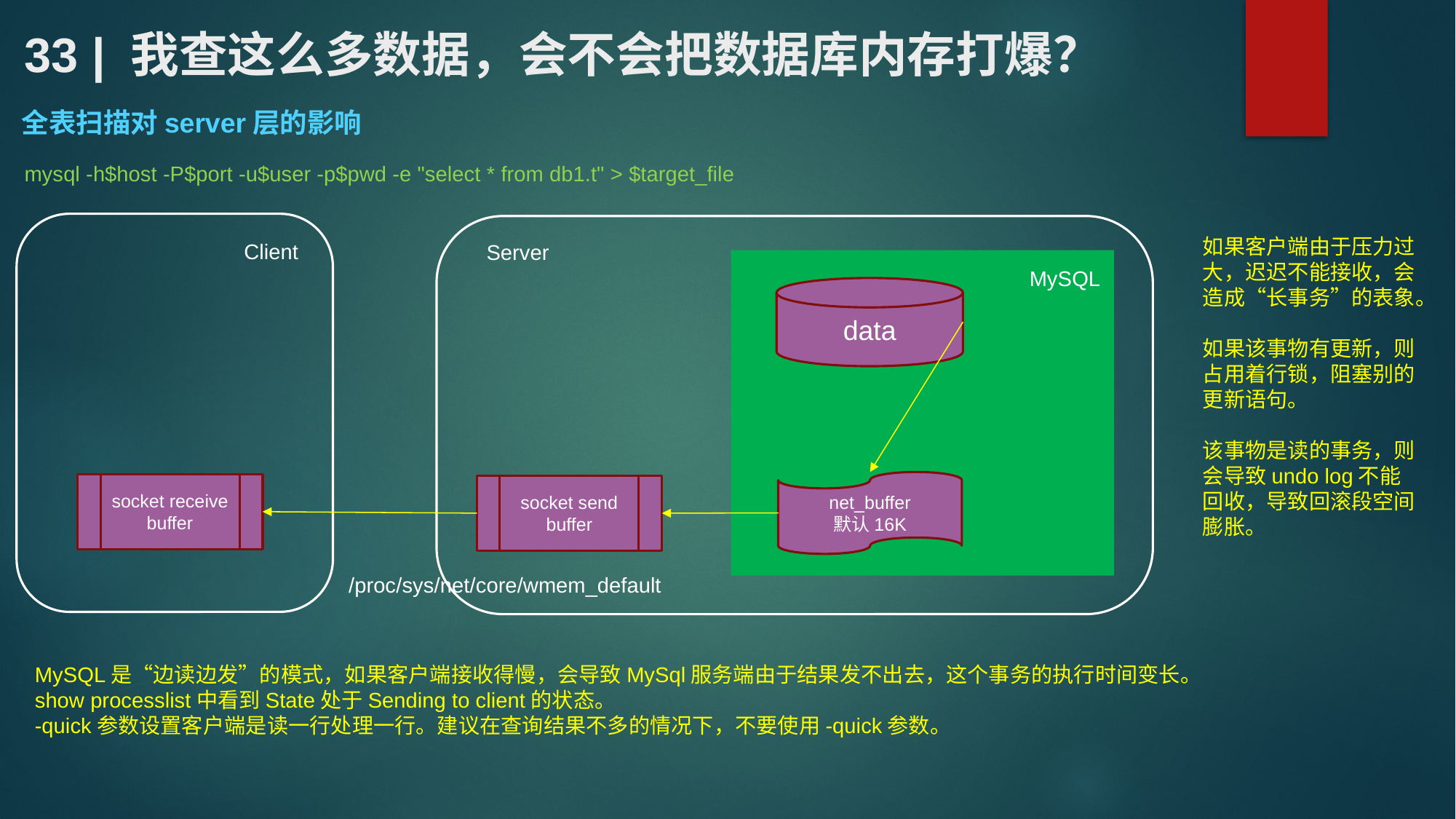

# 33 | 我查这么多数据，会不会把数据库内存打爆？
全表扫描对server层的影响
mysql -h$host -P$port -u$user -p$pwd -e "select * from db1.t" > $target_file

如果客户端由于压力过大，迟迟不能接收，会造成“长事务”的表象。

如果该事物有更新，则占用着行锁，阻塞别的更新语句。

该事物是读的事务，则会导致undo log不能回收，导致回滚段空间膨胀。
Client
Server

MySQL
data
net_buffer
默认16K
socket receive buffer
socket send buffer
/proc/sys/net/core/wmem_default
MySQL是“边读边发”的模式，如果客户端接收得慢，会导致MySql服务端由于结果发不出去，这个事务的执行时间变长。
show processlist中看到State处于Sending to client的状态。
-quick参数设置客户端是读一行处理一行。建议在查询结果不多的情况下，不要使用-quick参数。